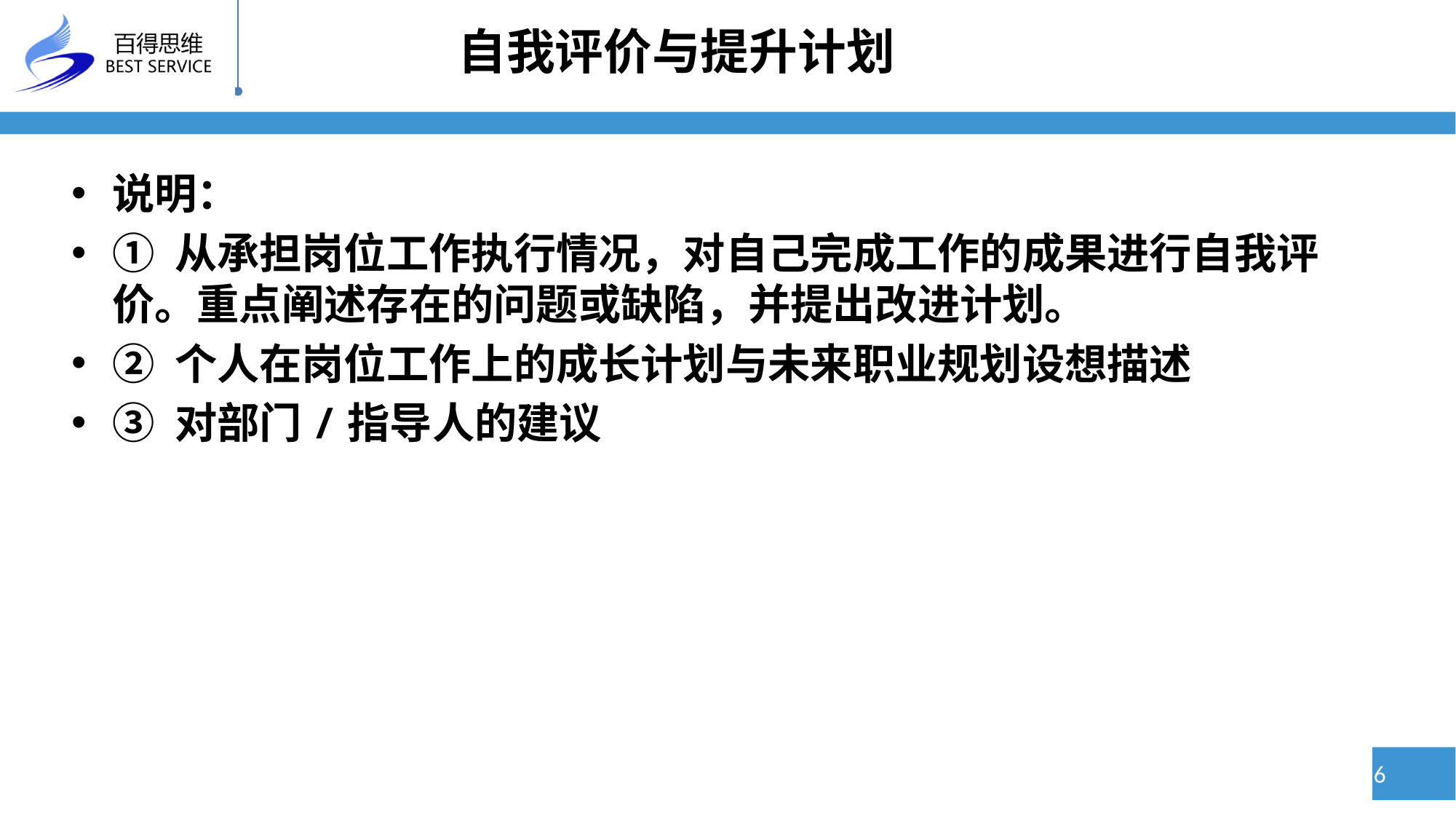

# 自我评价与提升计划
说明：
① 从承担岗位工作执行情况，对自己完成工作的成果进行自我评价。重点阐述存在的问题或缺陷，并提出改进计划。
② 个人在岗位工作上的成长计划与未来职业规划设想描述
③ 对部门/指导人的建议